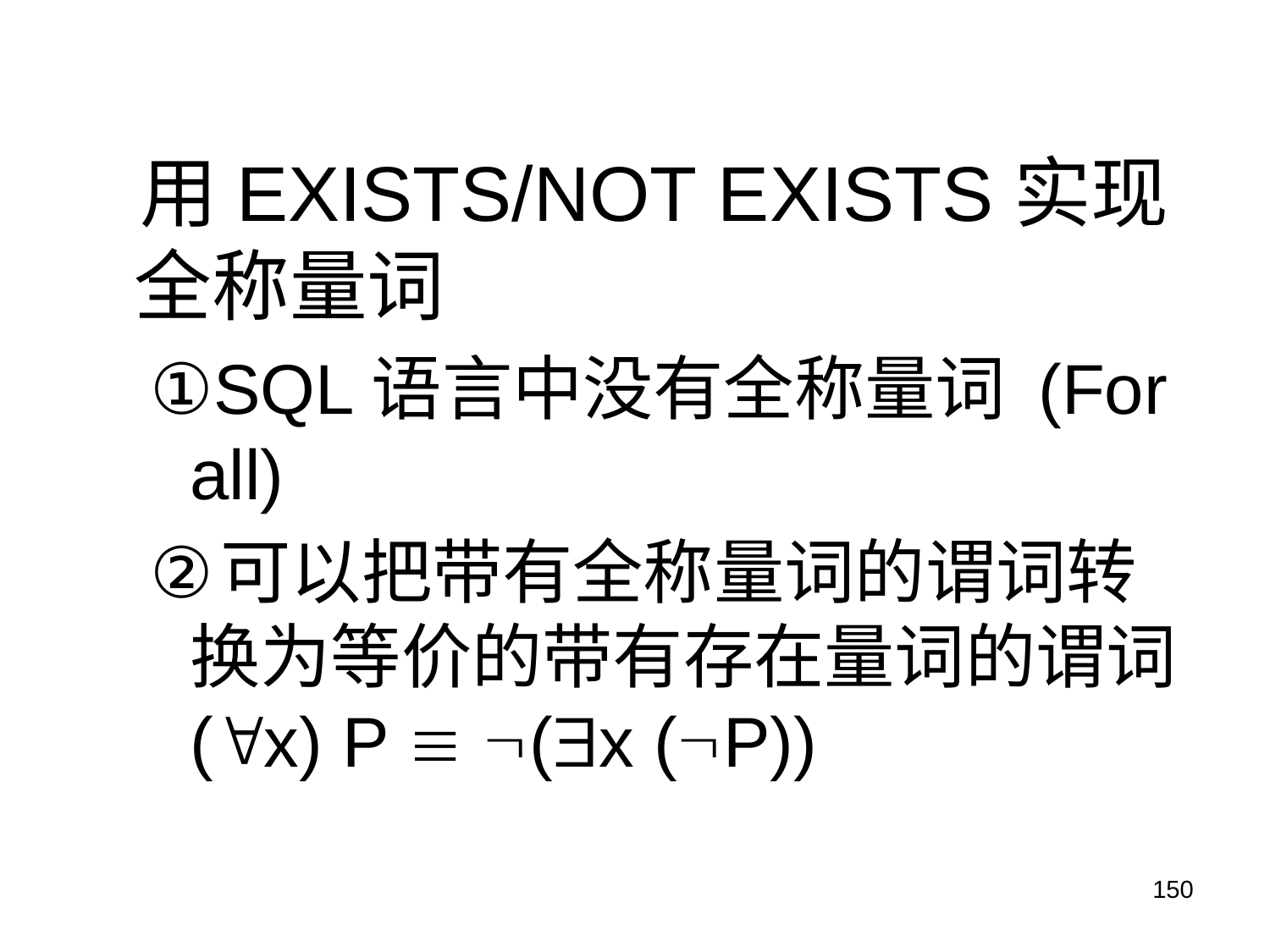

用EXISTS/NOT EXISTS实现全称量词
SQL语言中没有全称量词 (For all)
可以把带有全称量词的谓词转换为等价的带有存在量词的谓词 (∀x) P ≡ ¬(∃x (¬P))

150